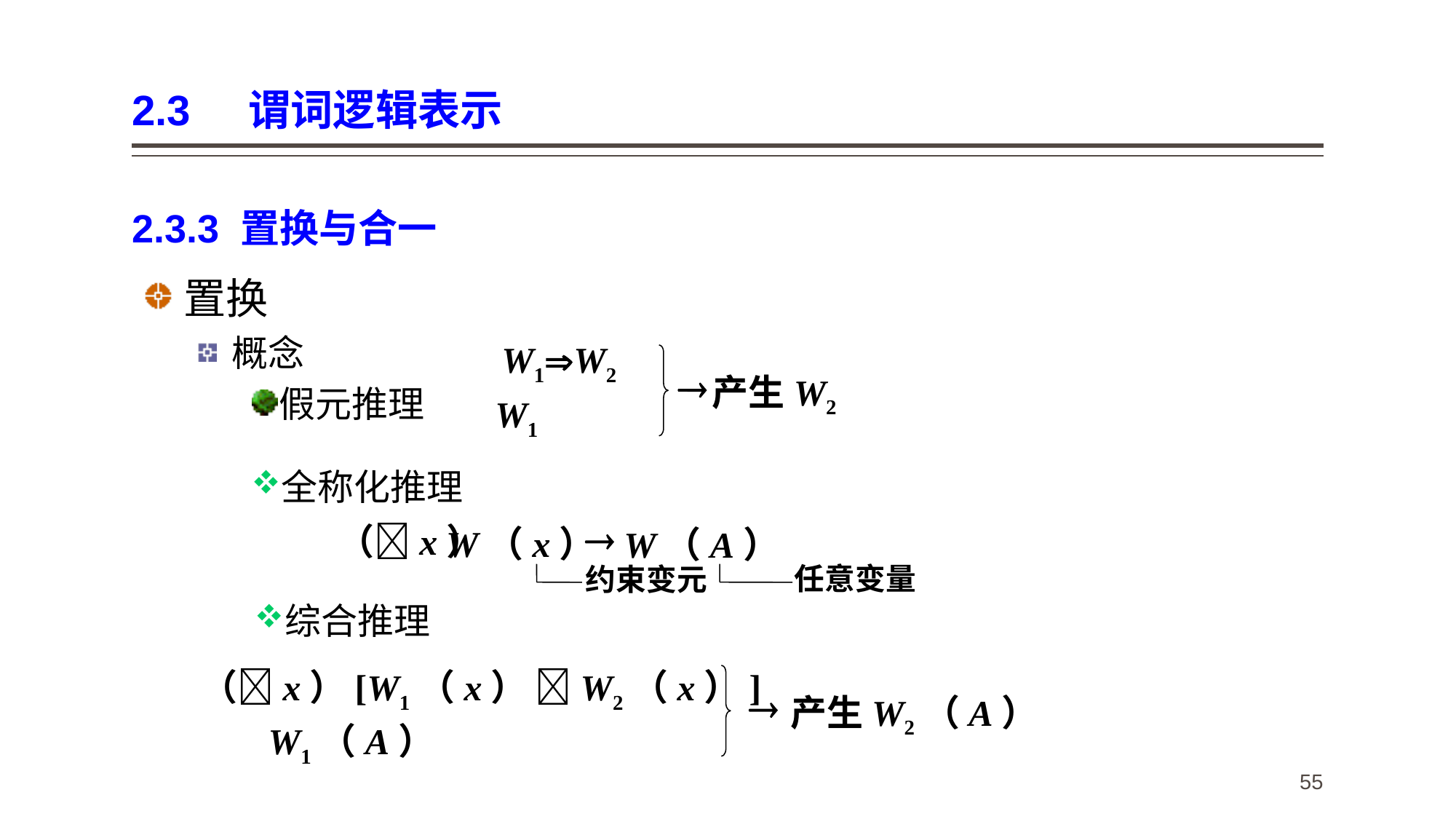

# 2.3    谓词逻辑表示
2.3.3 置换与合一
置换
概念
假元推理

W1⇒W2

→
产生W2
W1
全称化推理

→
（∀x）
W（x）
W（A）
任意变量
约束变元

综合推理
（∀x）[W1（x） →W2（x）]

→
产生W2（A）
W1（A）
55